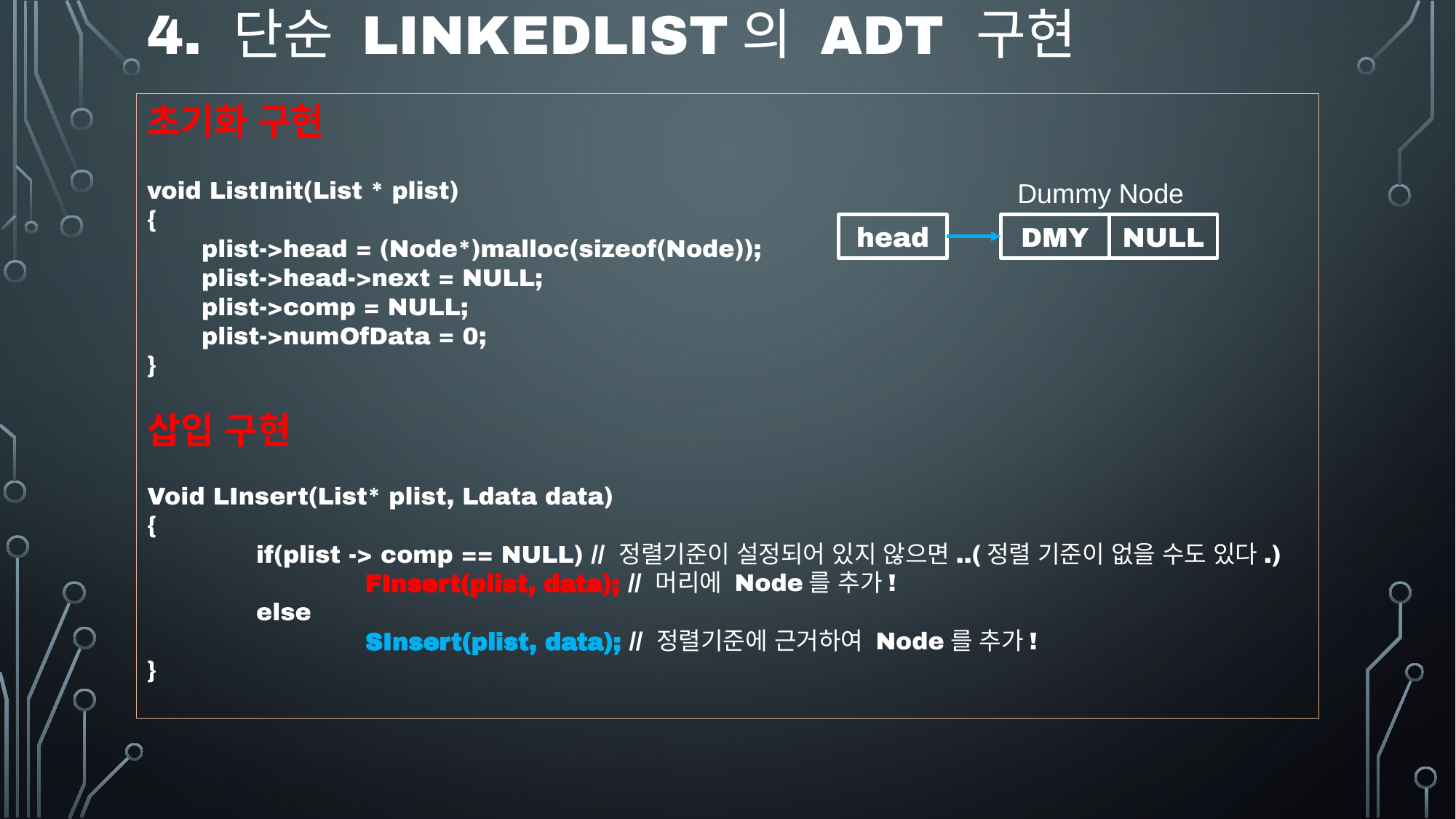

# 4. 단순 LinkedList의 ADT 구현
초기화 구현

void ListInit(List * plist)
{
plist->head = (Node*)malloc(sizeof(Node));
plist->head->next = NULL;
plist->comp = NULL;
plist->numOfData = 0;
}

삽입 구현

Void LInsert(List* plist, Ldata data)
{
	if(plist -> comp == NULL) // 정렬기준이 설정되어 있지 않으면..(정렬 기준이 없을 수도 있다.)
		FInsert(plist, data); // 머리에 Node를 추가!
	else
		SInsert(plist, data); // 정렬기준에 근거하여 Node를 추가!
}

Dummy Node
head
DMY
NULL